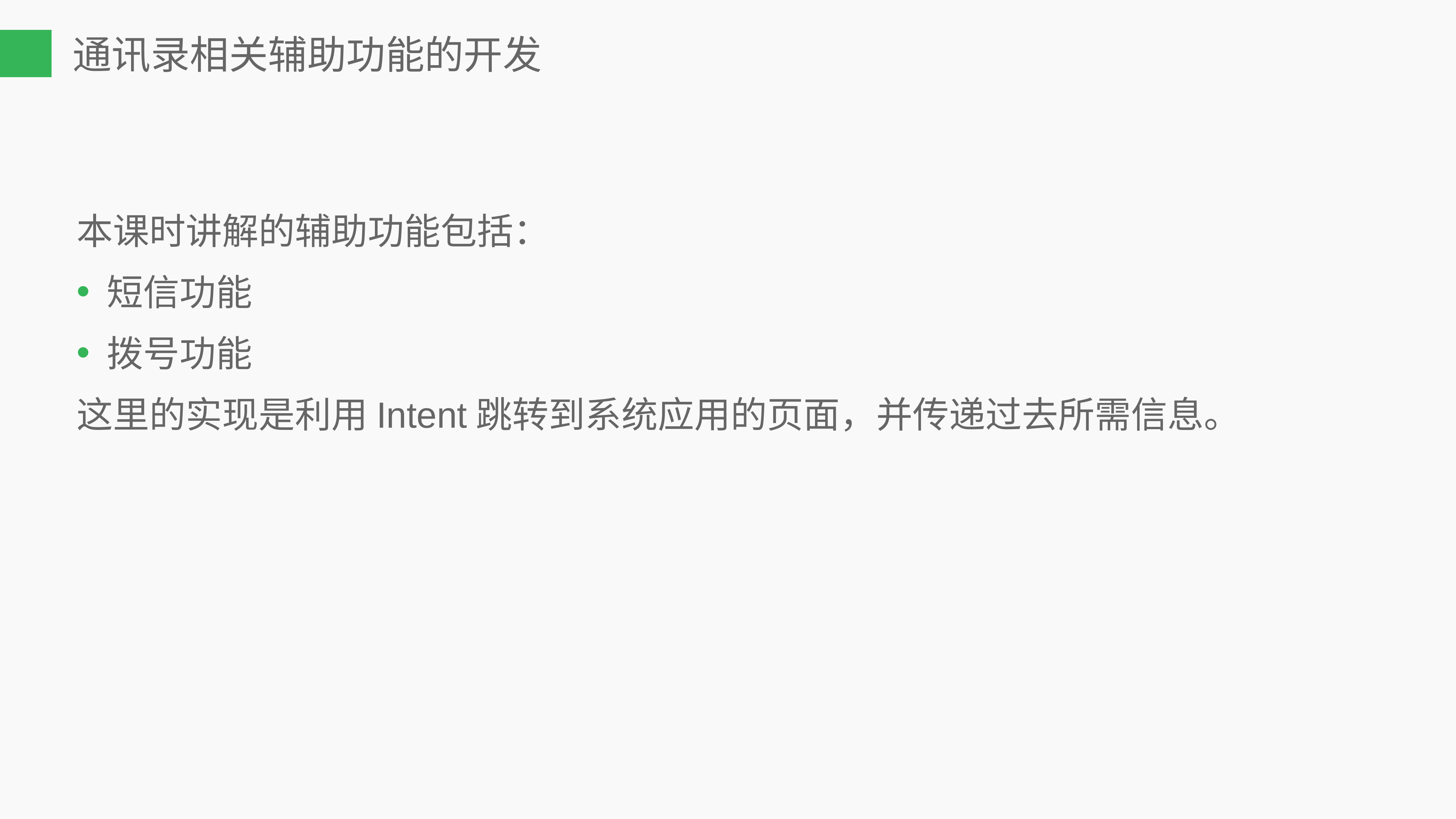

# 通讯录相关辅助功能的开发
本课时讲解的辅助功能包括：
短信功能
拨号功能
这里的实现是利用Intent跳转到系统应用的页面，并传递过去所需信息。